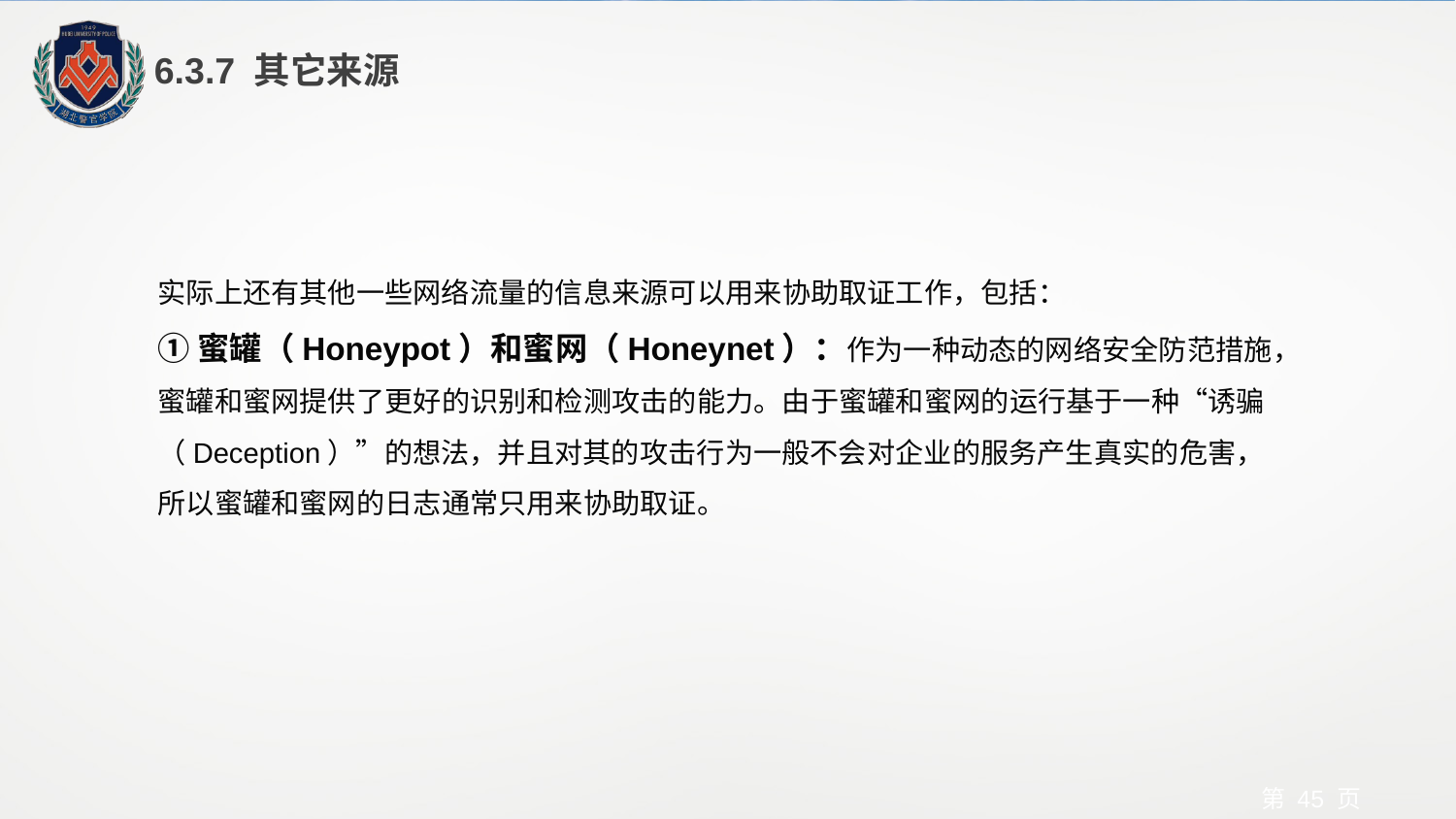

6.3.7 其它来源
实际上还有其他一些网络流量的信息来源可以用来协助取证工作，包括：
①蜜罐（Honeypot）和蜜网（Honeynet）：作为一种动态的网络安全防范措施，蜜罐和蜜网提供了更好的识别和检测攻击的能力。由于蜜罐和蜜网的运行基于一种“诱骗（Deception）”的想法，并且对其的攻击行为一般不会对企业的服务产生真实的危害，所以蜜罐和蜜网的日志通常只用来协助取证。